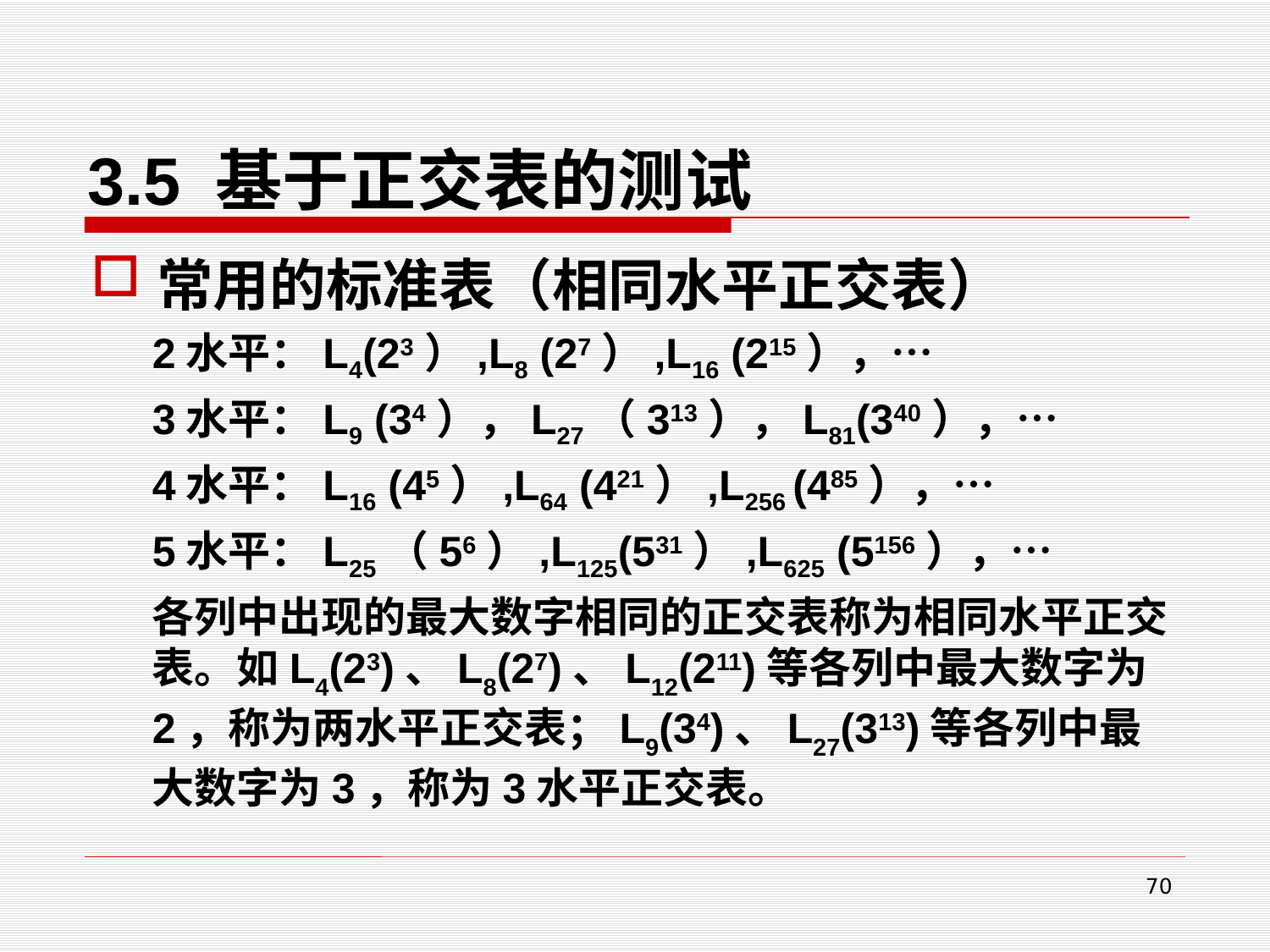

3.5 基于正交表的测试
常用的标准表（相同水平正交表）
2水平：L4(23）,L8 (27）,L16 (215），…
3水平：L9 (34），L27（313），L81(340），…
4水平：L16 (45）,L64 (421）,L256 (485），…
5水平：L25（56）,L125(531）,L625 (5156），…
各列中出现的最大数字相同的正交表称为相同水平正交表。如L4(23)、L8(27)、L12(211)等各列中最大数字为2，称为两水平正交表；L9(34)、L27(313)等各列中最大数字为3，称为3水平正交表。

70